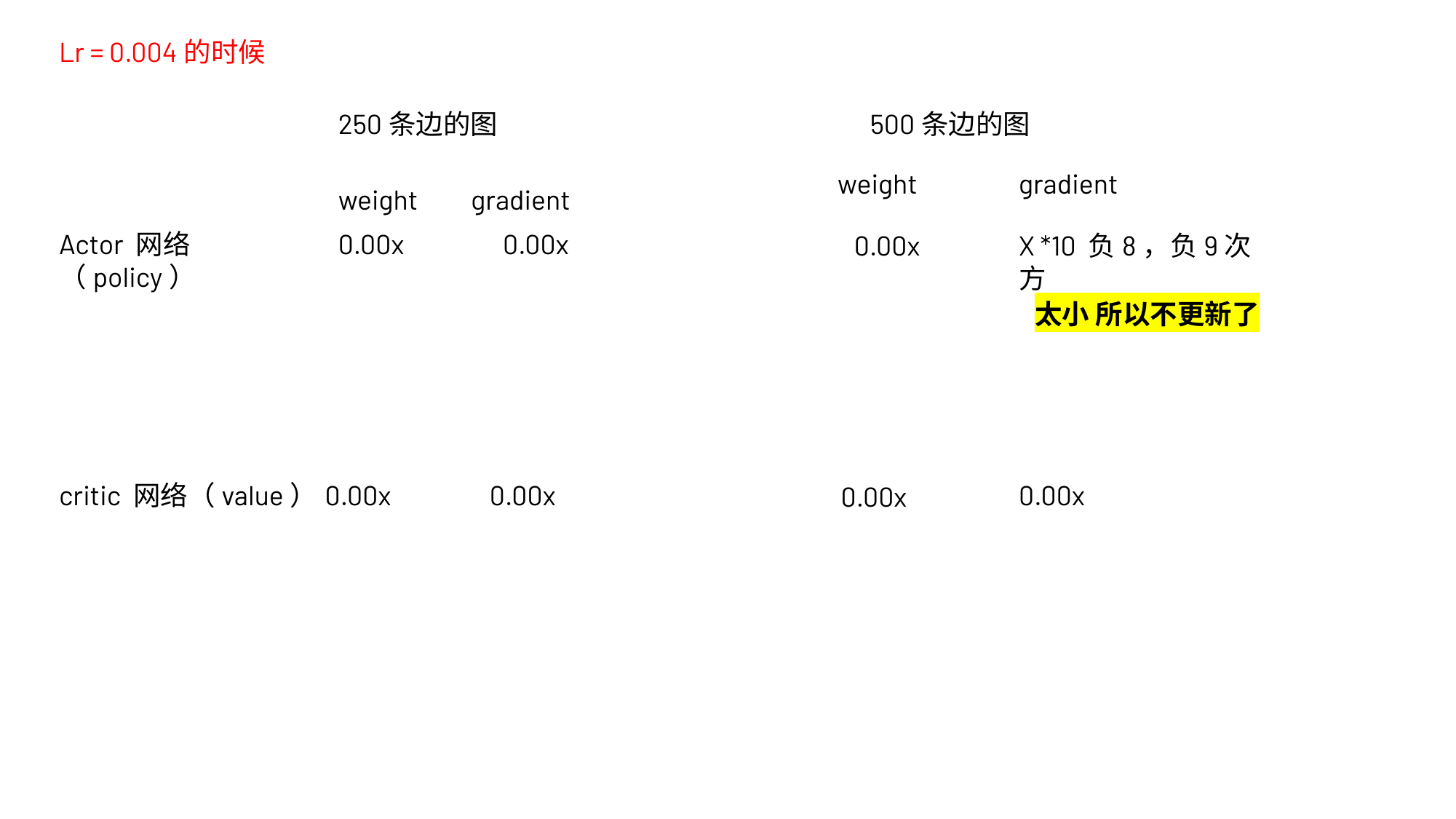

Lr = 0.004的时候
250条边的图
500条边的图
weight
gradient
weight
gradient
Actor 网络（policy）
0.00x
0.00x
0.00x
X *10 负8，负9次方
太小 所以不更新了
critic 网络（value）
0.00x
0.00x
0.00x
0.00x